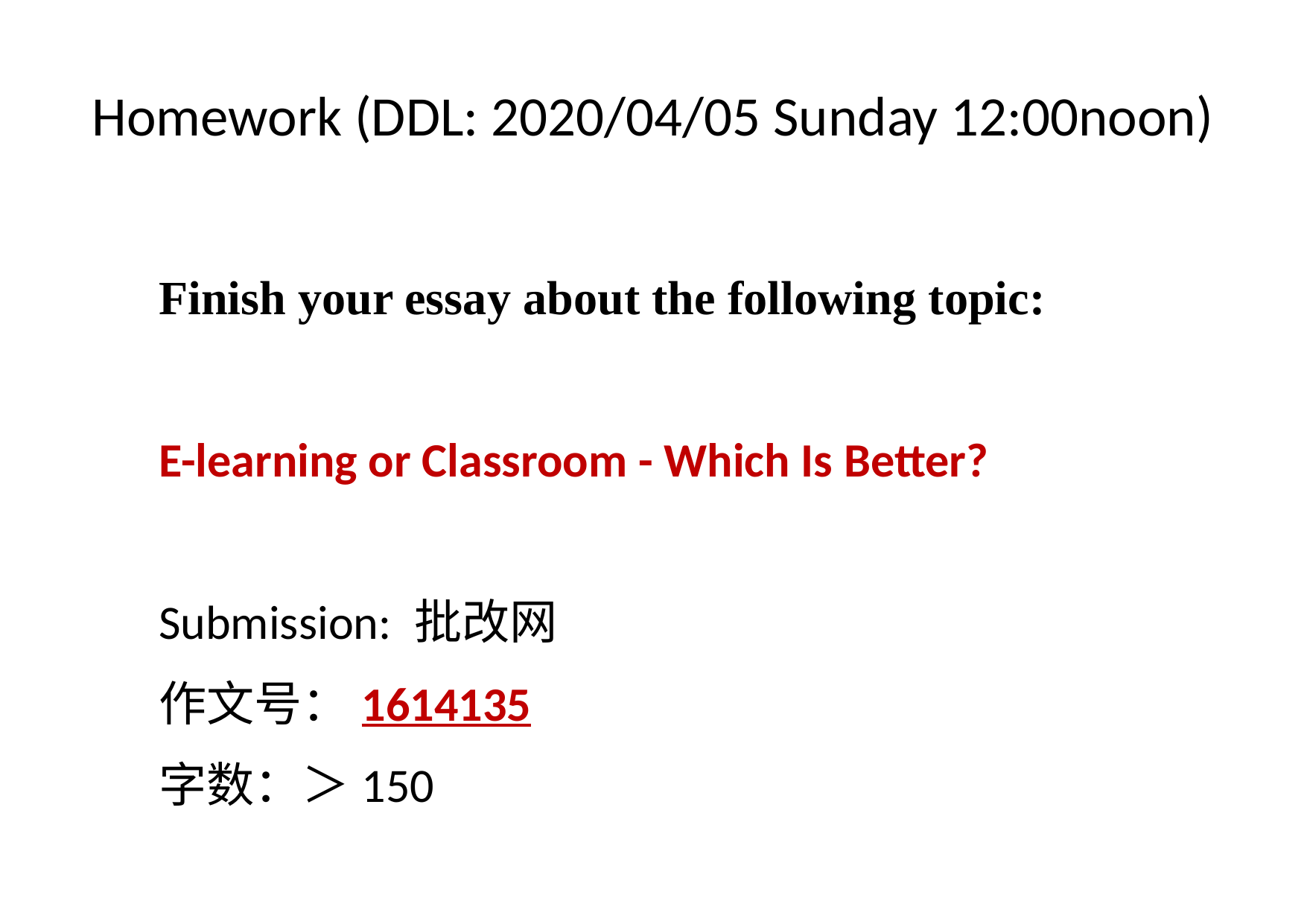

# Homework (DDL: 2020/04/05 Sunday 12:00noon)

Finish your essay about the following topic:

E-learning or Classroom - Which Is Better?

Submission: 批改网
作文号：1614135
字数：＞150